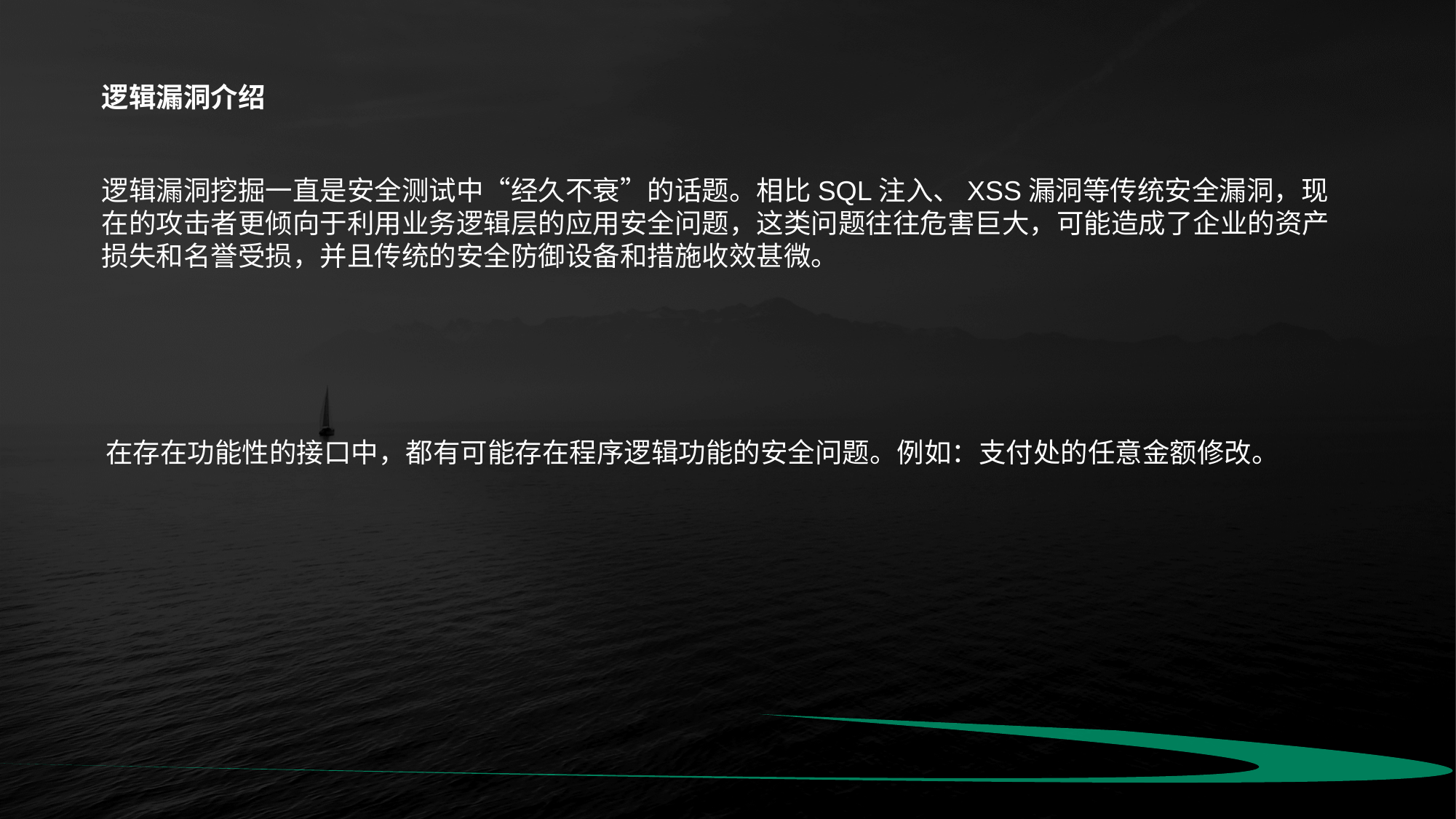

逻辑漏洞介绍
逻辑漏洞挖掘一直是安全测试中“经久不衰”的话题。相比SQL注入、XSS漏洞等传统安全漏洞，现在的攻击者更倾向于利用业务逻辑层的应用安全问题，这类问题往往危害巨大，可能造成了企业的资产损失和名誉受损，并且传统的安全防御设备和措施收效甚微。
在存在功能性的接口中，都有可能存在程序逻辑功能的安全问题。例如：支付处的任意金额修改。